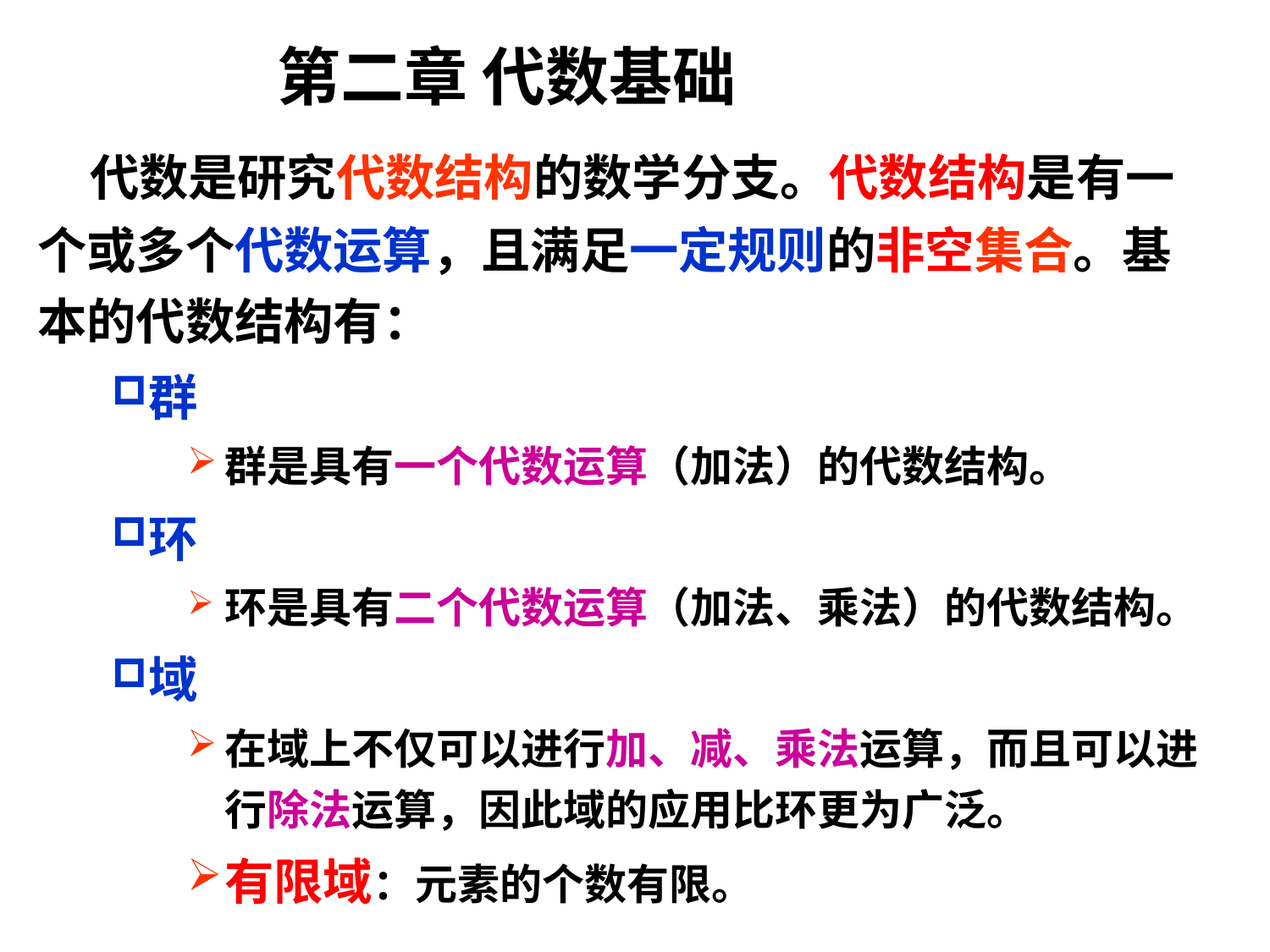

第二章 代数基础
   代数是研究代数结构的数学分支。代数结构是有一个或多个代数运算，且满足一定规则的非空集合。基本的代数结构有：
群
群是具有一个代数运算（加法）的代数结构。
环
环是具有二个代数运算（加法、乘法）的代数结构。
域
在域上不仅可以进行加、减、乘法运算，而且可以进行除法运算，因此域的应用比环更为广泛。
有限域：元素的个数有限。